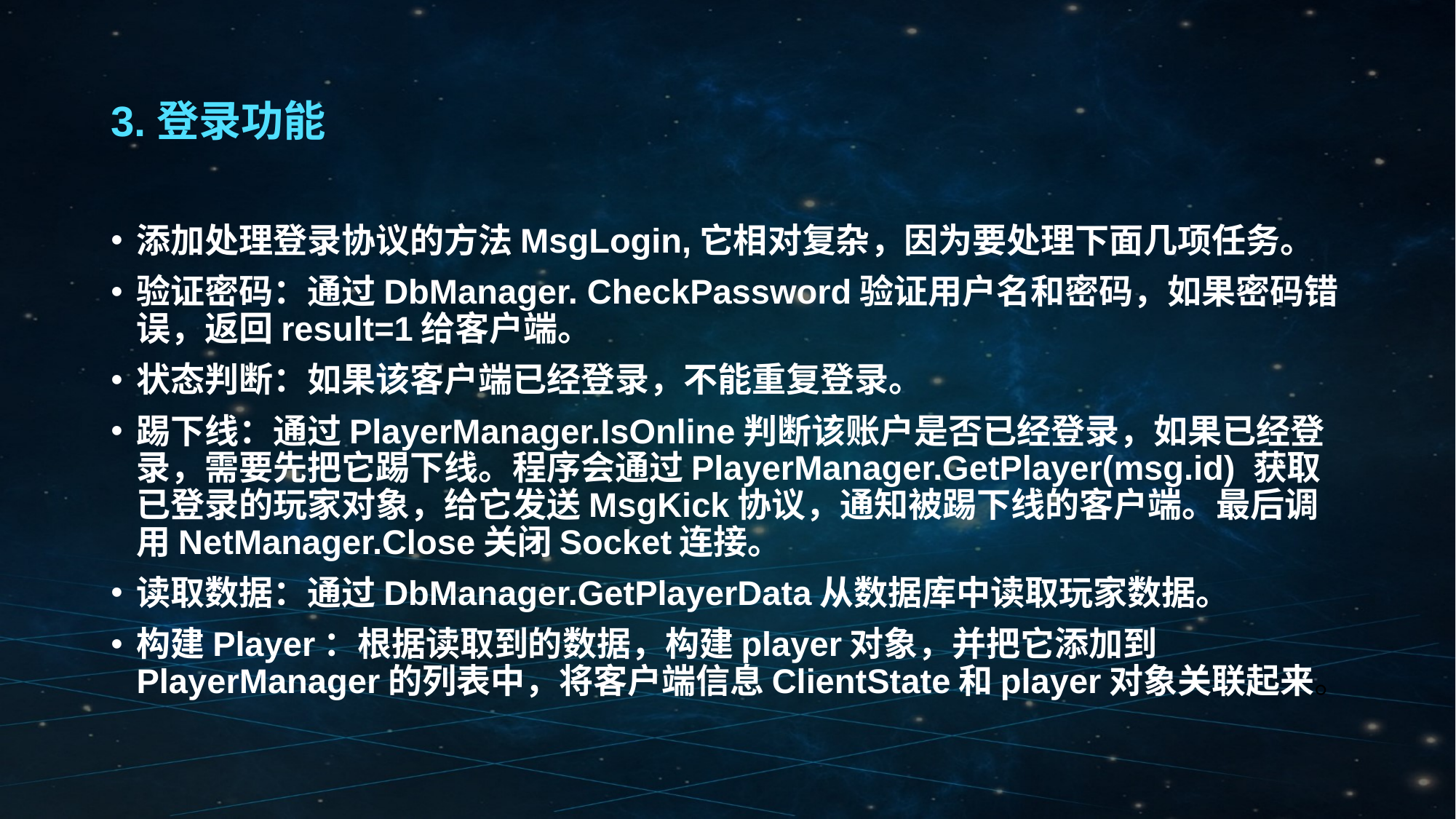

# 3.登录功能
添加处理登录协议的方法MsgLogin,它相对复杂，因为要处理下面几项任务。
验证密码：通过DbManager. CheckPassword验证用户名和密码，如果密码错误，返回result=1给客户端。
状态判断：如果该客户端已经登录，不能重复登录。
踢下线：通过PlayerManager.IsOnline判断该账户是否已经登录，如果已经登录，需要先把它踢下线。程序会通过PlayerManager.GetPlayer(msg.id) 获取已登录的玩家对象，给它发送MsgKick协议，通知被踢下线的客户端。最后调用NetManager.Close关闭Socket连接。
读取数据：通过DbManager.GetPlayerData从数据库中读取玩家数据。
构建Player：根据读取到的数据，构建player对象，并把它添加到PlayerManager的列表中，将客户端信息ClientState和player对象关联起来。